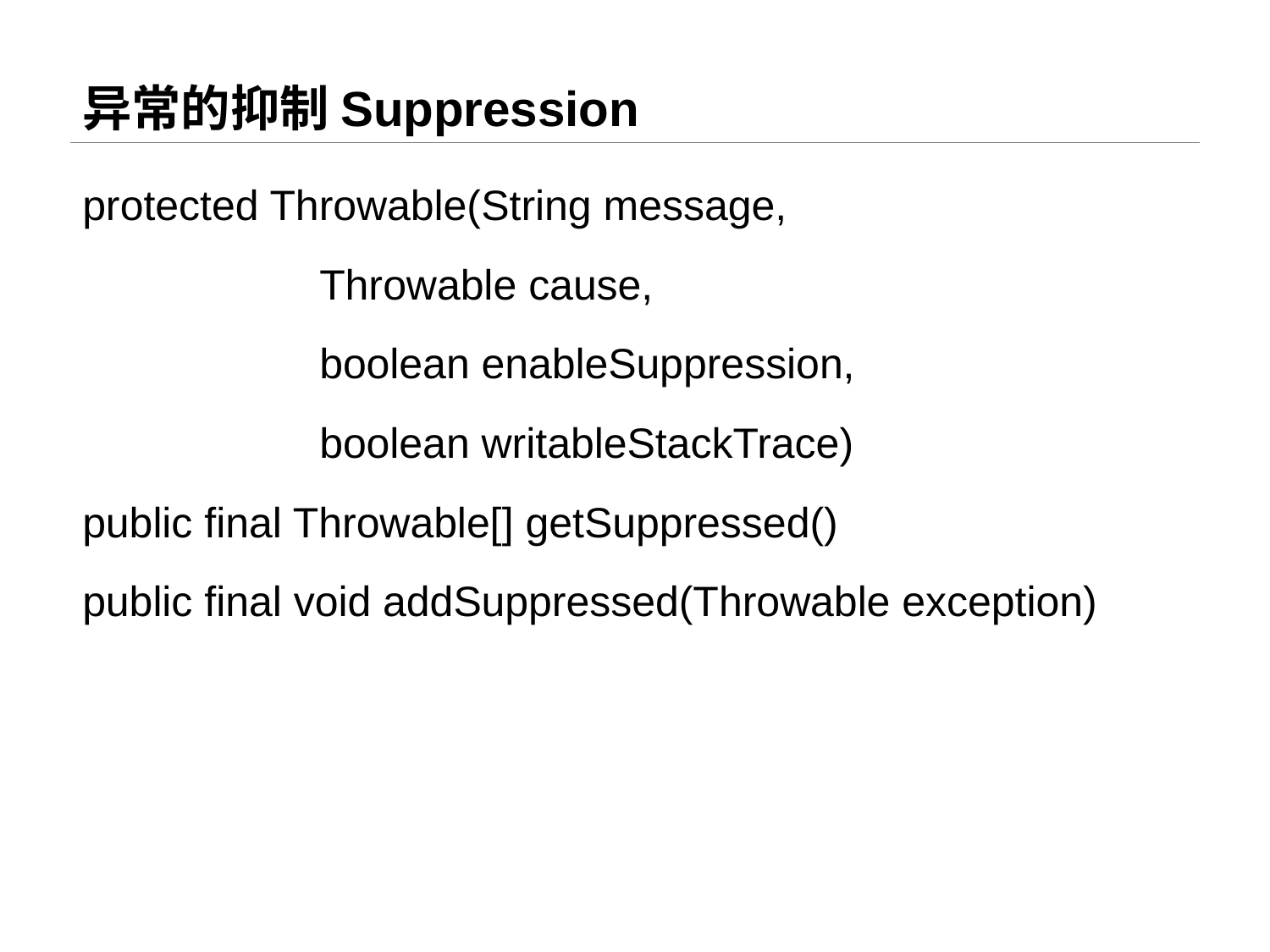

# 异常的抑制Suppression
protected Throwable(String message,
                    Throwable cause,
                    boolean enableSuppression,
                    boolean writableStackTrace)
public final Throwable[] getSuppressed()
public final void addSuppressed(Throwable exception)